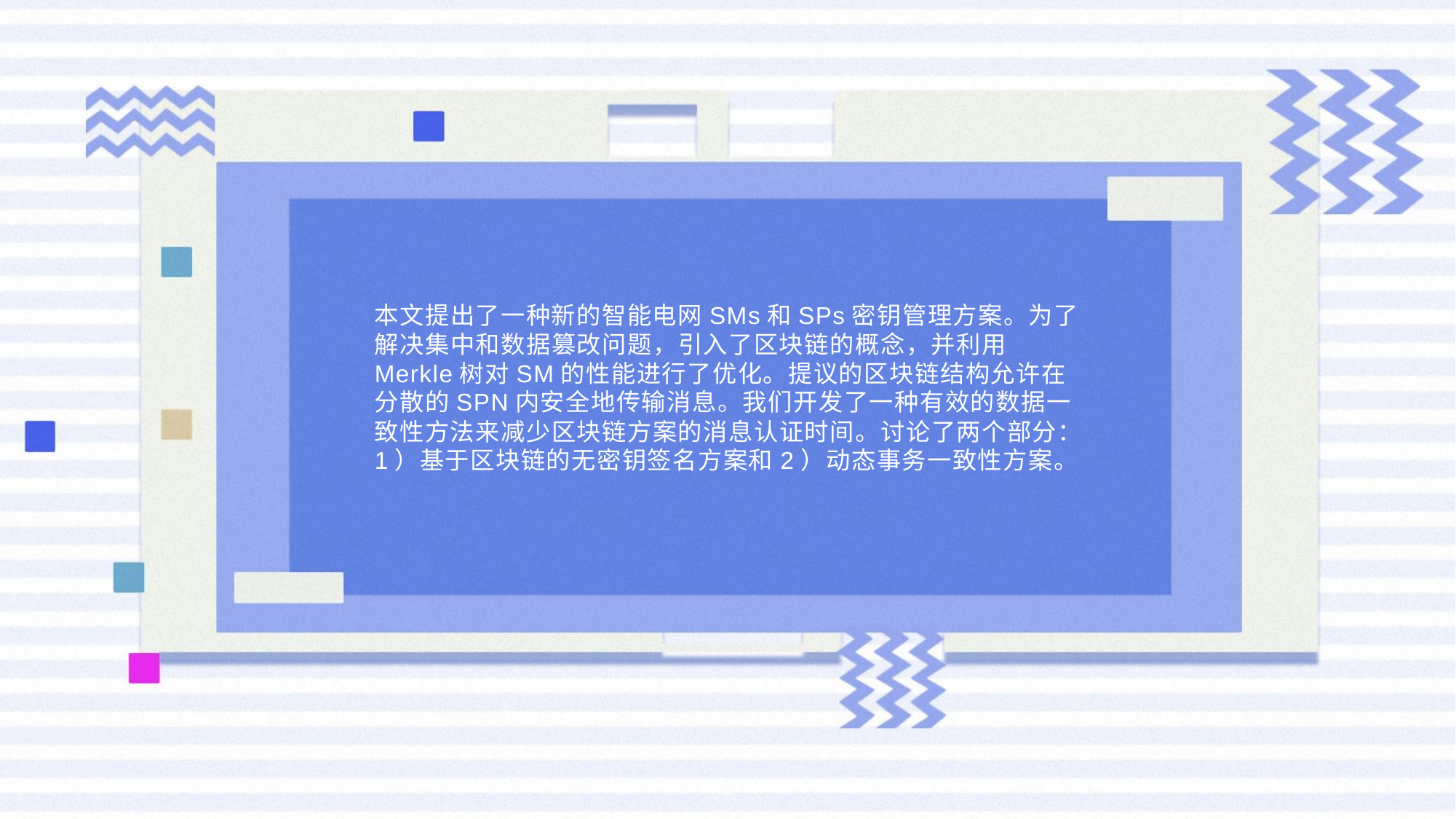

本文提出了一种新的智能电网SMs和SPs密钥管理方案。为了解决集中和数据篡改问题，引入了区块链的概念，并利用Merkle树对SM的性能进行了优化。提议的区块链结构允许在分散的SPN内安全地传输消息。我们开发了一种有效的数据一致性方法来减少区块链方案的消息认证时间。讨论了两个部分：1）基于区块链的无密钥签名方案和2）动态事务一致性方案。